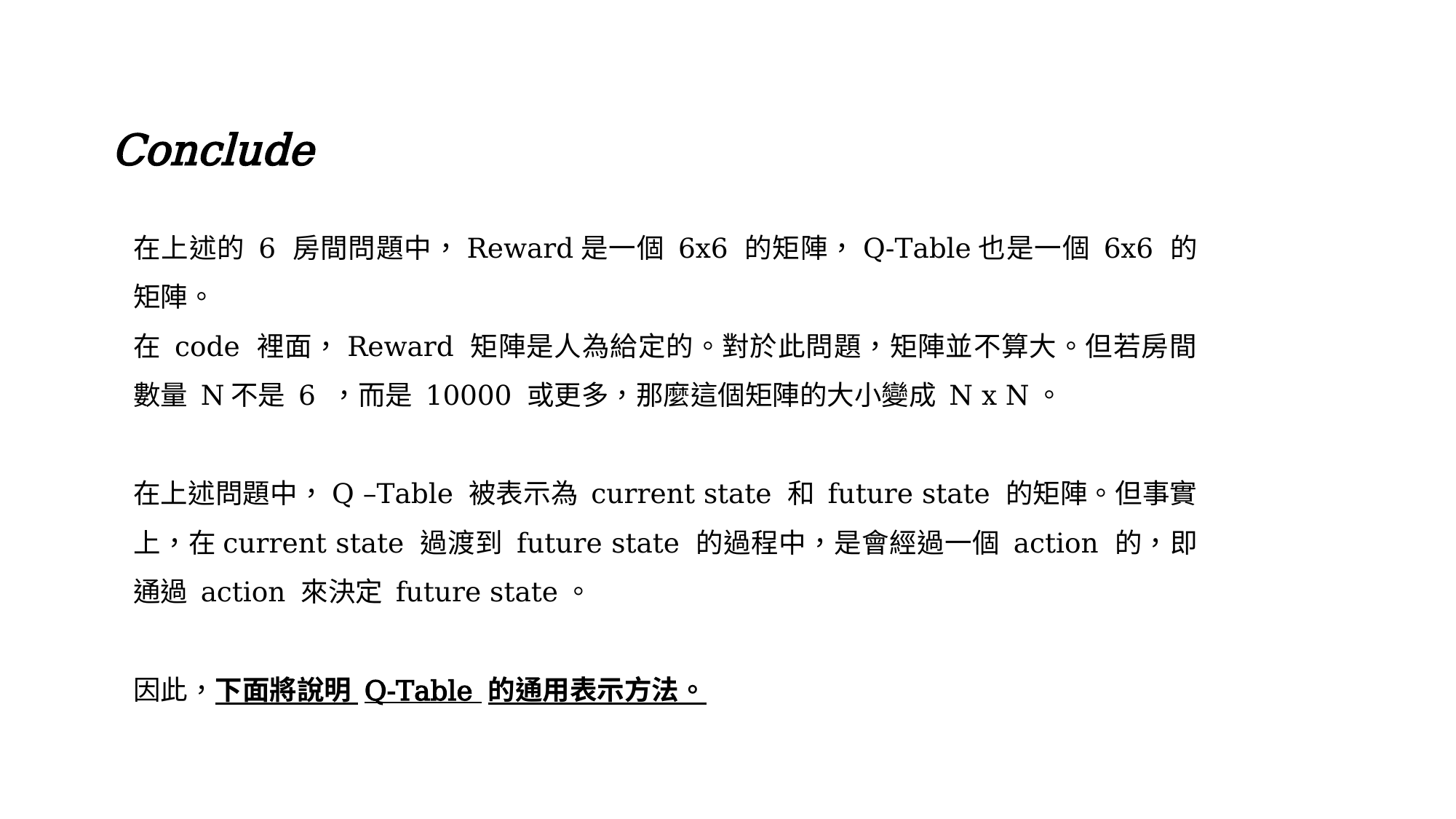

Conclude
在上述的 6 房間問題中，Reward是一個 6x6 的矩陣，Q-Table也是一個 6x6 的矩陣。
在 code 裡面，Reward 矩陣是人為給定的。對於此問題，矩陣並不算大。但若房間數量 N不是 6 ，而是 10000 或更多，那麼這個矩陣的大小變成 N x N。

在上述問題中，Q –Table 被表示為 current state 和 future state 的矩陣。但事實上，在current state 過渡到 future state 的過程中，是會經過一個 action 的，即通過 action 來決定 future state。

因此，下面將說明 Q-Table 的通用表示方法。